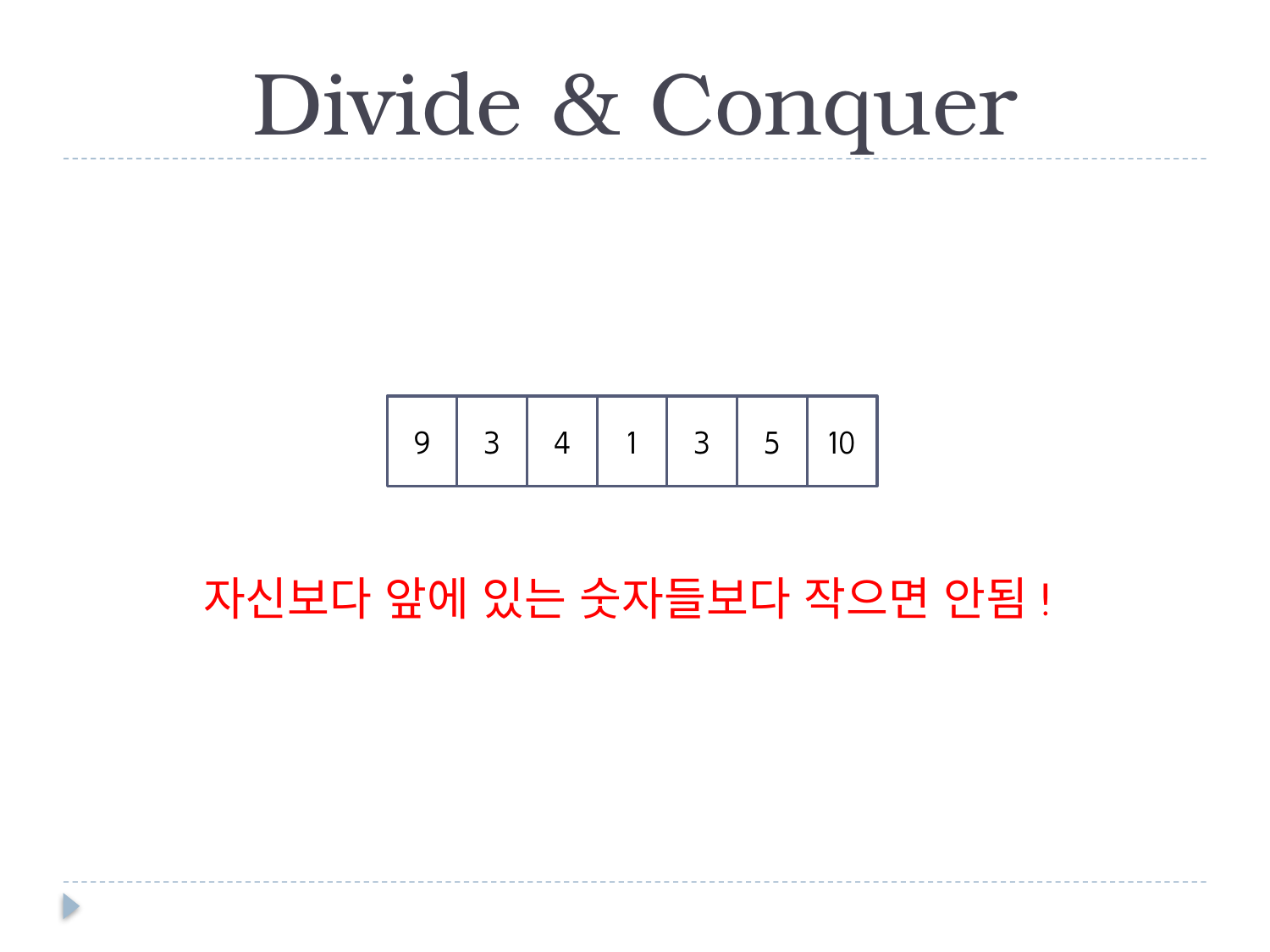

# Divide & Conquer

         자신보다 앞에 있는 숫자들보다 작으면 안됨!
9
3
4
1
3
5
10